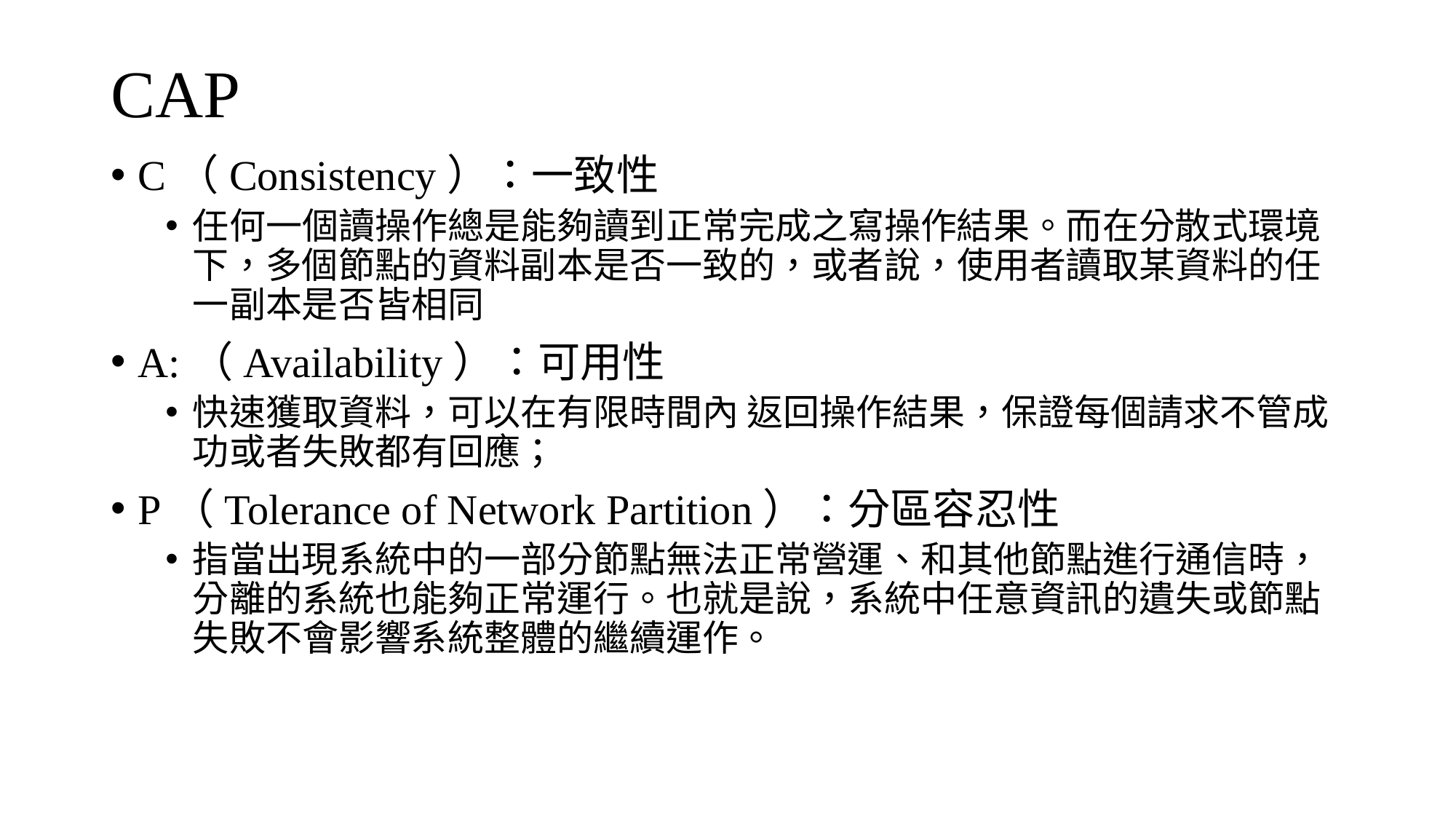

# CAP
C（Consistency）：一致性
任何一個讀操作總是能夠讀到正常完成之寫操作結果。而在分散式環境下，多個節點的資料副本是否一致的，或者說，使用者讀取某資料的任一副本是否皆相同
A:（Availability）：可用性
快速獲取資料，可以在有限時間內 返回操作結果，保證每個請求不管成功或者失敗都有回應；
P（Tolerance of Network Partition）：分區容忍性
指當出現系統中的一部分節點無法正常營運、和其他節點進行通信時，分離的系統也能夠正常運行。也就是說，系統中任意資訊的遺失或節點失敗不會影響系統整體的繼續運作。